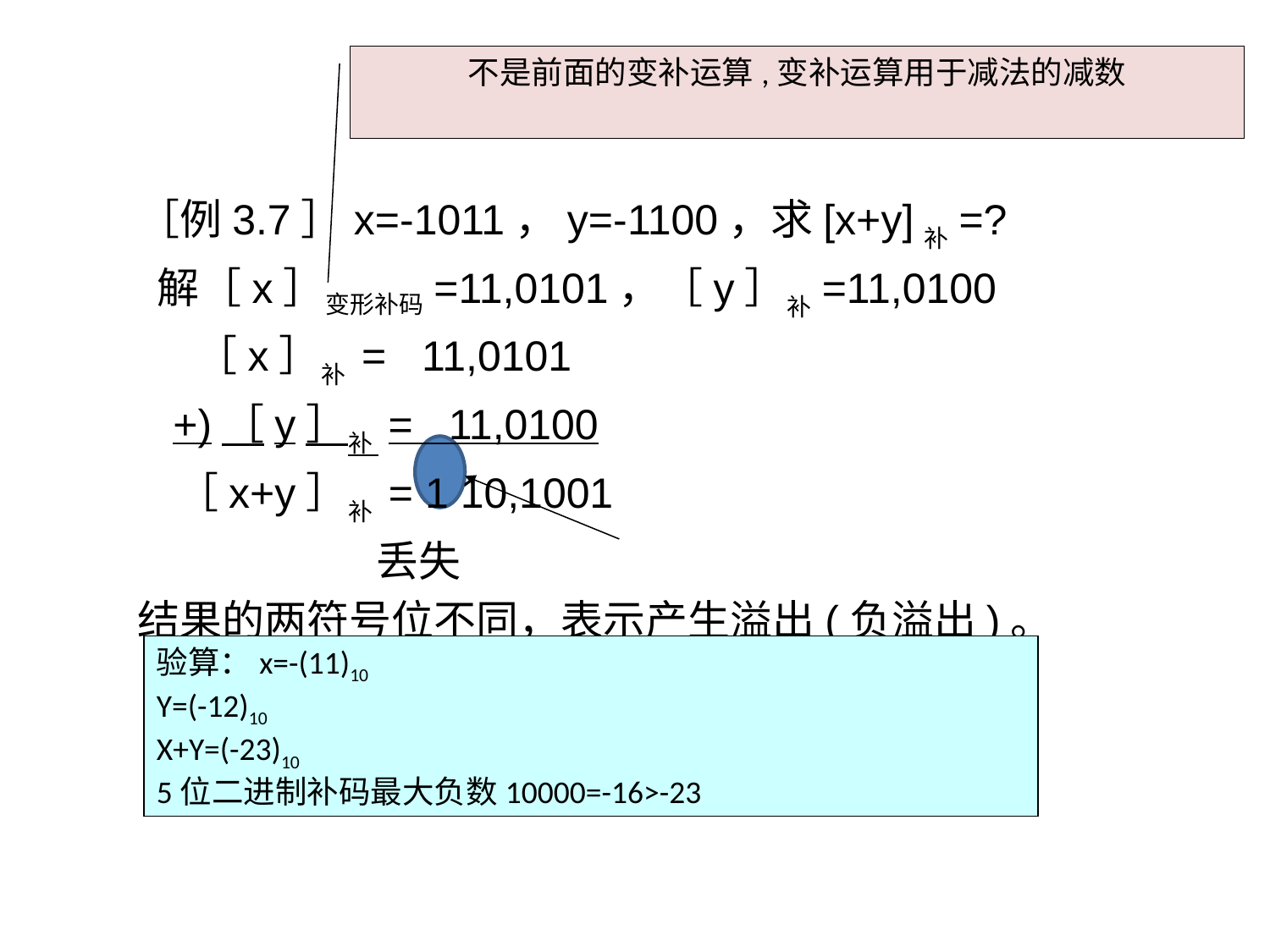

不是前面的变补运算,变补运算用于减法的减数
［例3.7］x=-1011，y=-1100，求[x+y]补=?
 解［x］变形补码=11,0101，［y］补=11,0100
     ［x］补 =   11,0101
   +)［y］补 =   11,0100
   ［x+y］补 = 1 10,1001
                        丢失
结果的两符号位不同，表示产生溢出(负溢出)。

验算：x=-(11)10
Y=(-12)10
X+Y=(-23)10
5位二进制补码最大负数10000=-16>-23